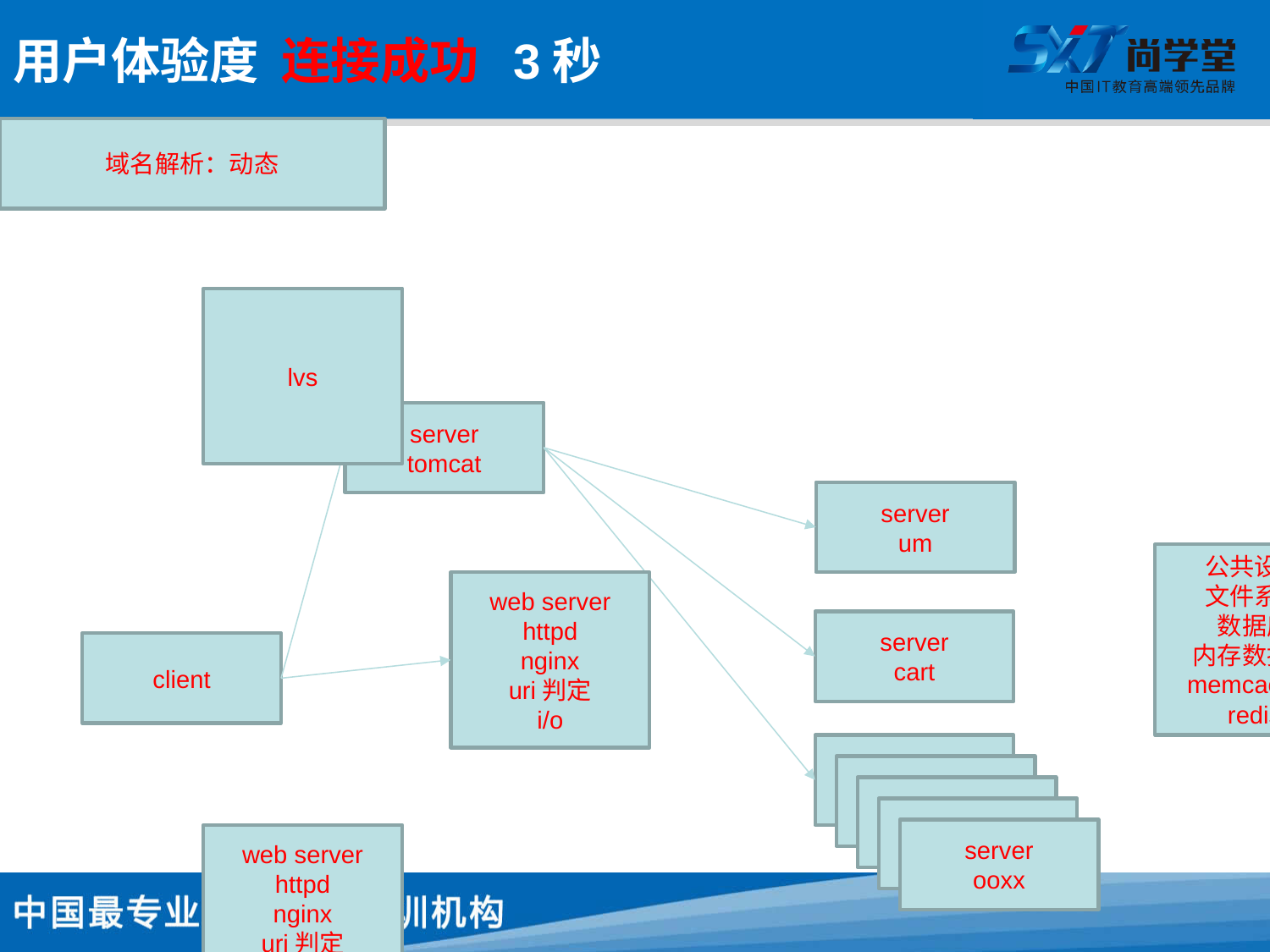

# 用户体验度  连接成功  3秒
域名解析：动态
lvs
server
tomcat
server
um
公共设施
文件系统
数据库
内存数据库
memcached
redis
web server
httpd
nginx
uri判定
i/o
server
cart
client
server
ooxx
server
ooxx
server
ooxx
server
ooxx
server
ooxx
web server
httpd
nginx
uri判定
i/o